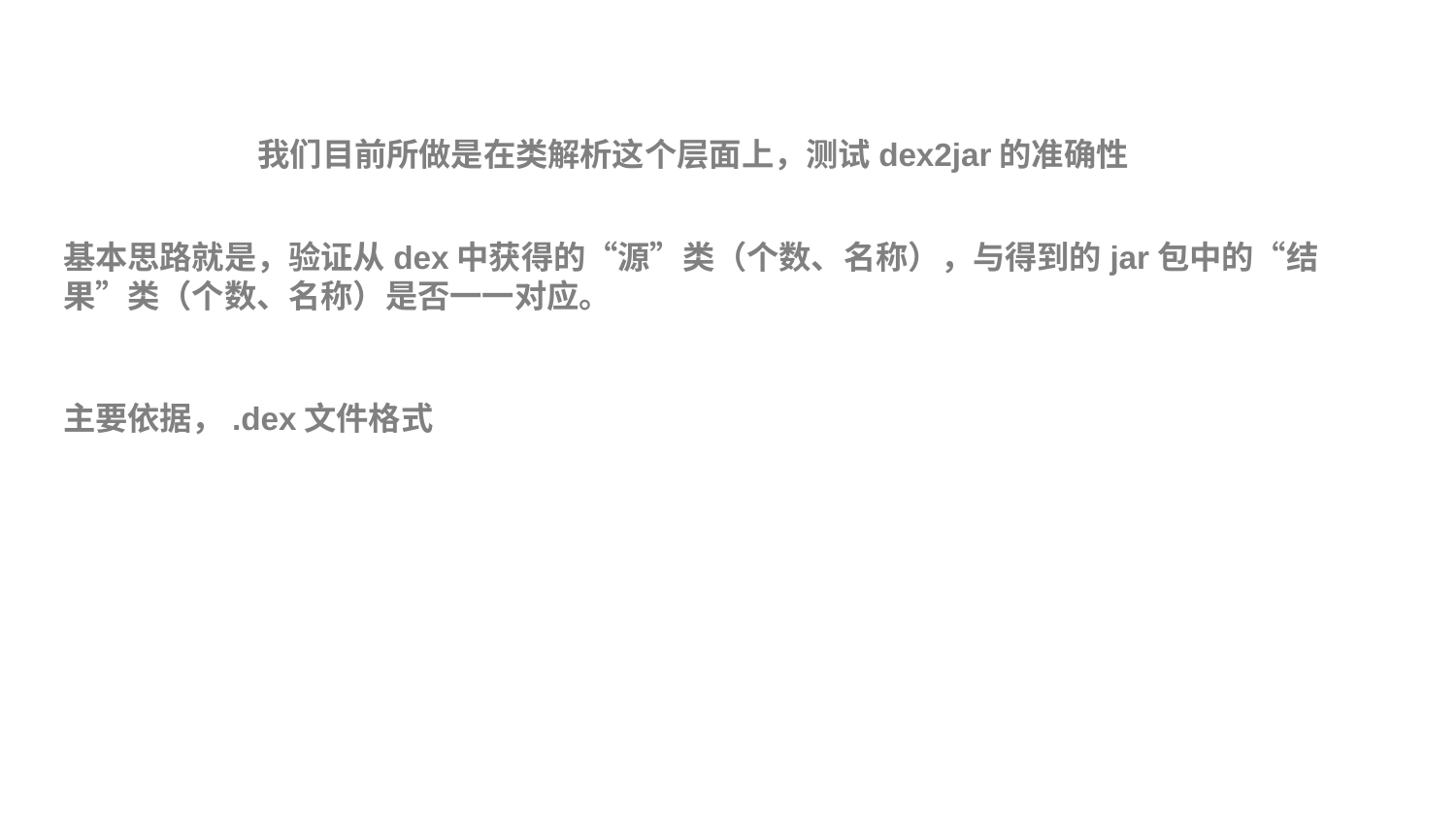

我们目前所做是在类解析这个层面上，测试dex2jar的准确性
基本思路就是，验证从dex中获得的“源”类（个数、名称），与得到的jar包中的“结果”类（个数、名称）是否一一对应。
主要依据，.dex文件格式